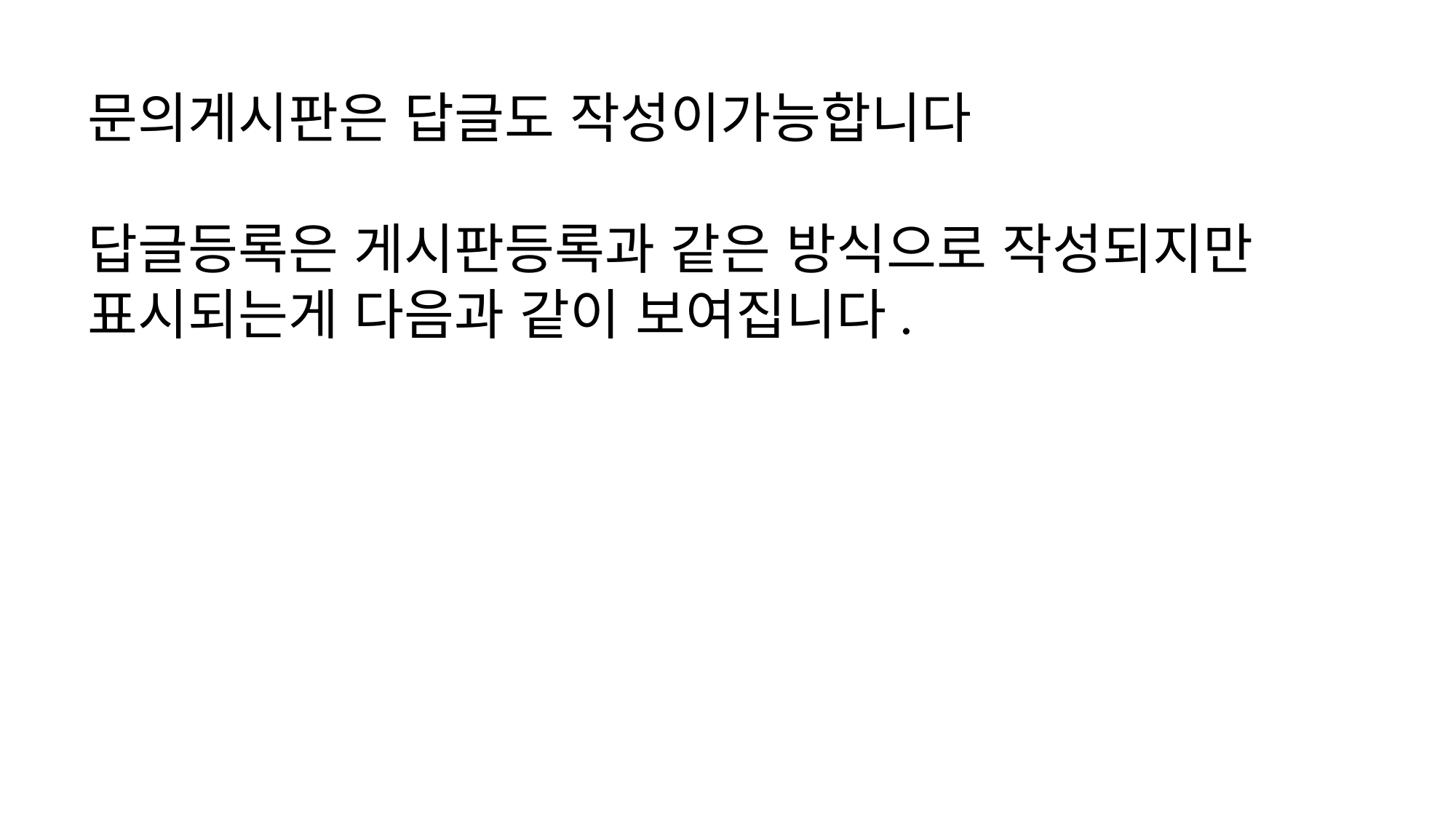

문의게시판은 답글도 작성이가능합니다

답글등록은 게시판등록과 같은 방식으로 작성되지만 표시되는게 다음과 같이 보여집니다.